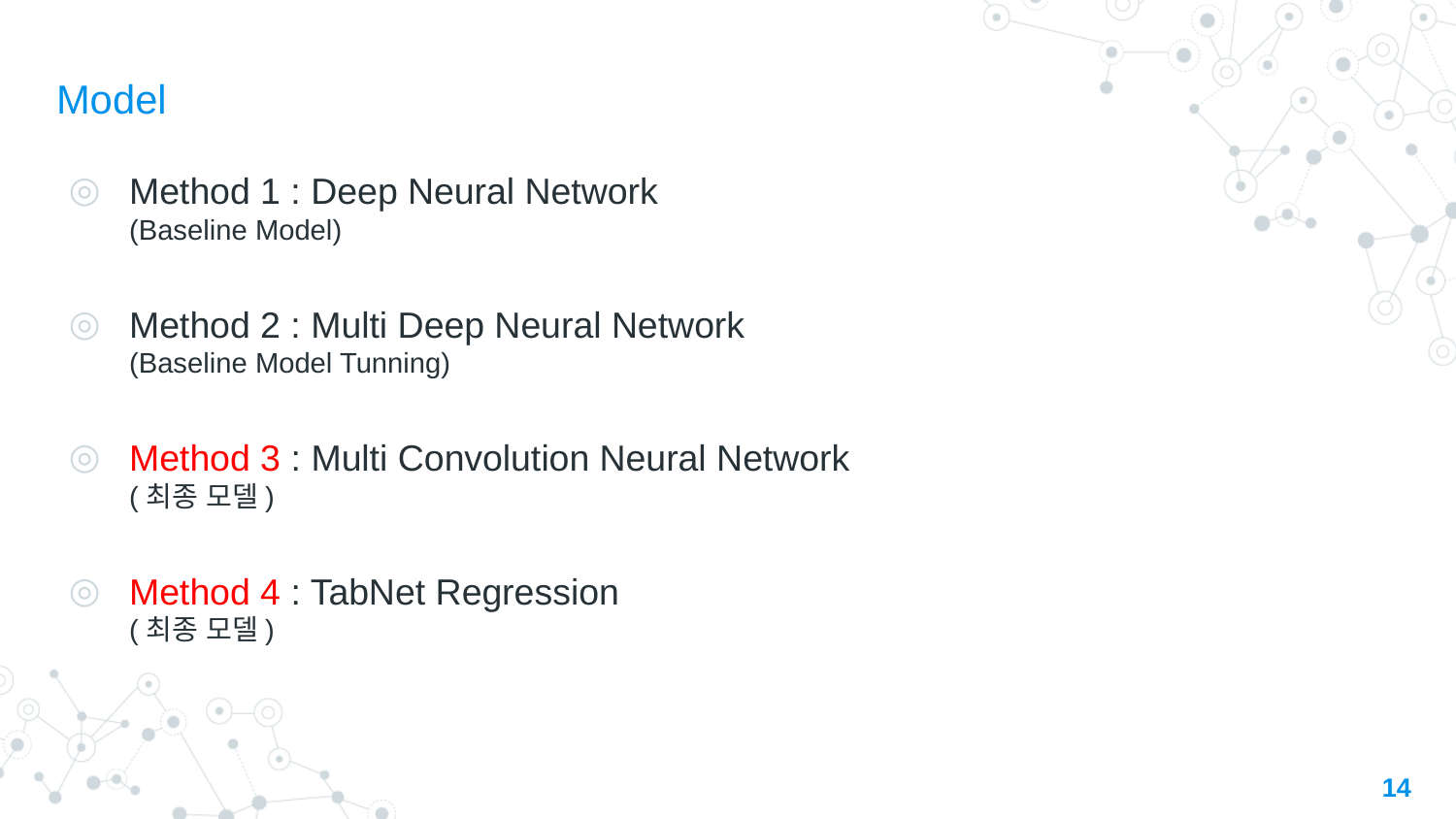

# Model
Method 1 : Deep Neural Network
(Baseline Model)
Method 2 : Multi Deep Neural Network
(Baseline Model Tunning)
Method 3 : Multi Convolution Neural Network
(최종 모델)
Method 4 : TabNet Regression
(최종 모델)

14